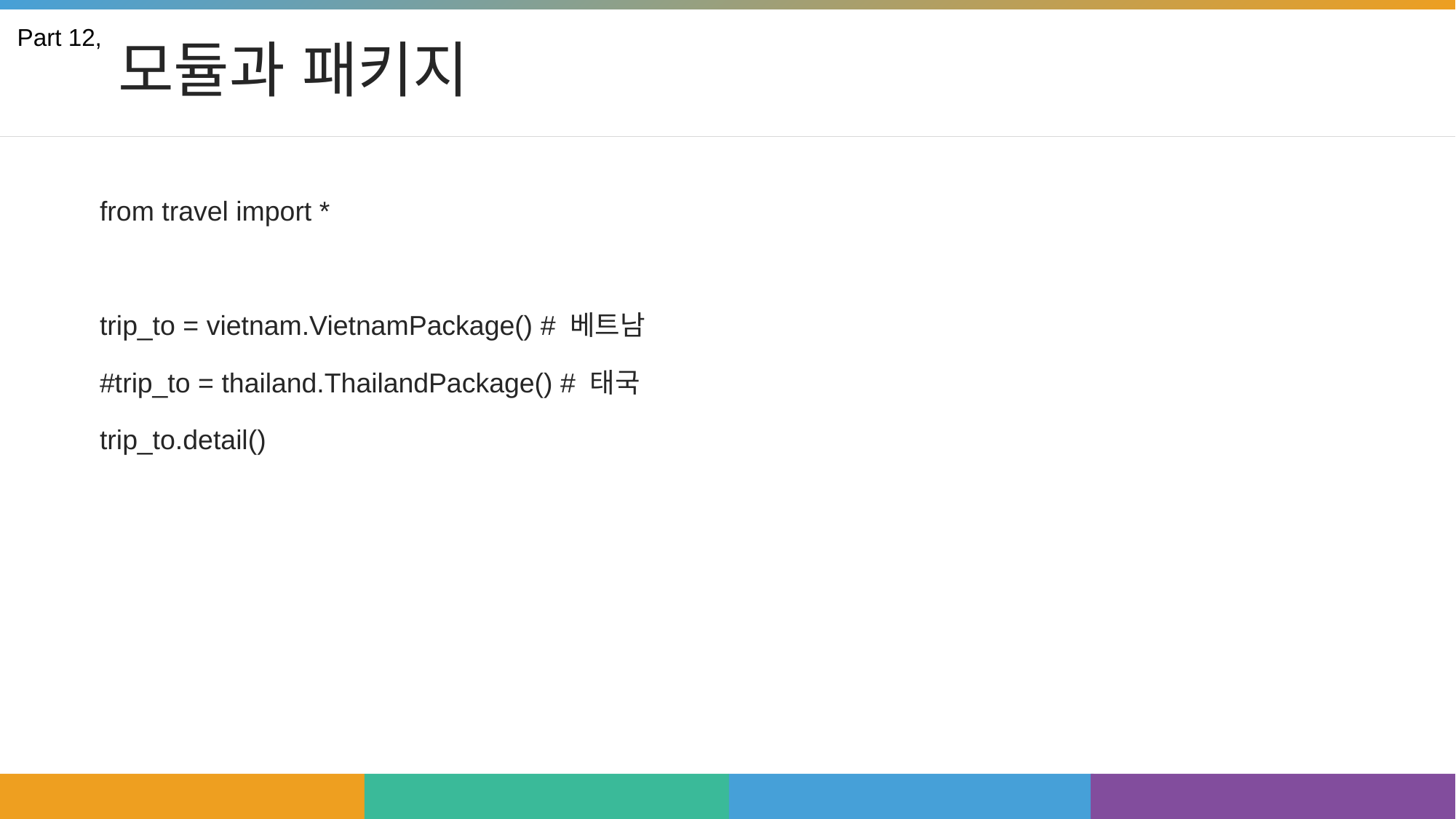

# 모듈과 패키지
Part 12,
from travel import *

trip_to = vietnam.VietnamPackage() # 베트남
#trip_to = thailand.ThailandPackage() # 태국
trip_to.detail()